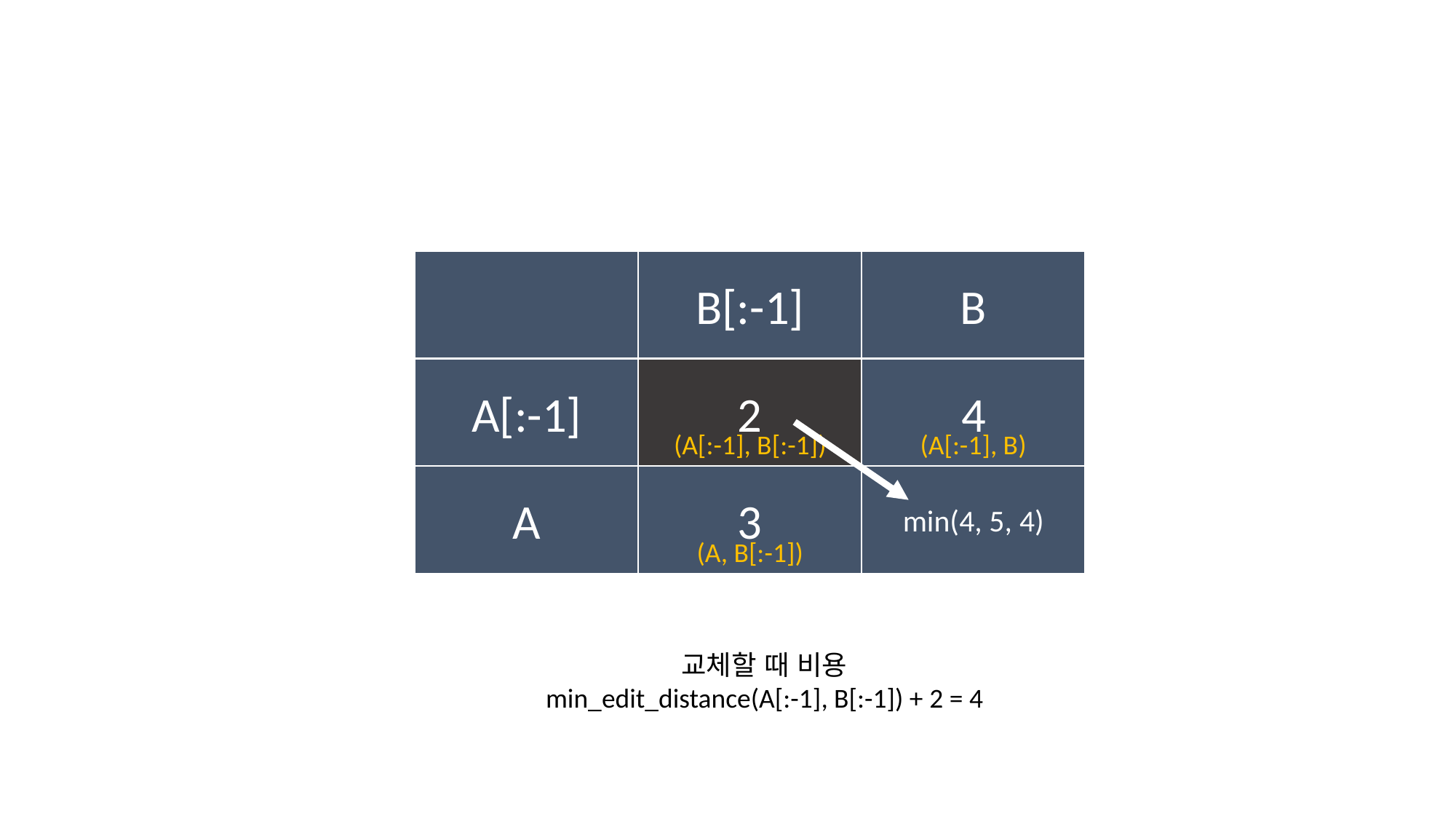

A
B

B[:-1]
B
A[:-1]
2
4
(A[:-1], B[:-1])
(A[:-1], B)
A
3
min(4, 5, 4)
(A, B[:-1])
교체할 때 비용
min_edit_distance(A[:-1], B[:-1]) + 2 = 4